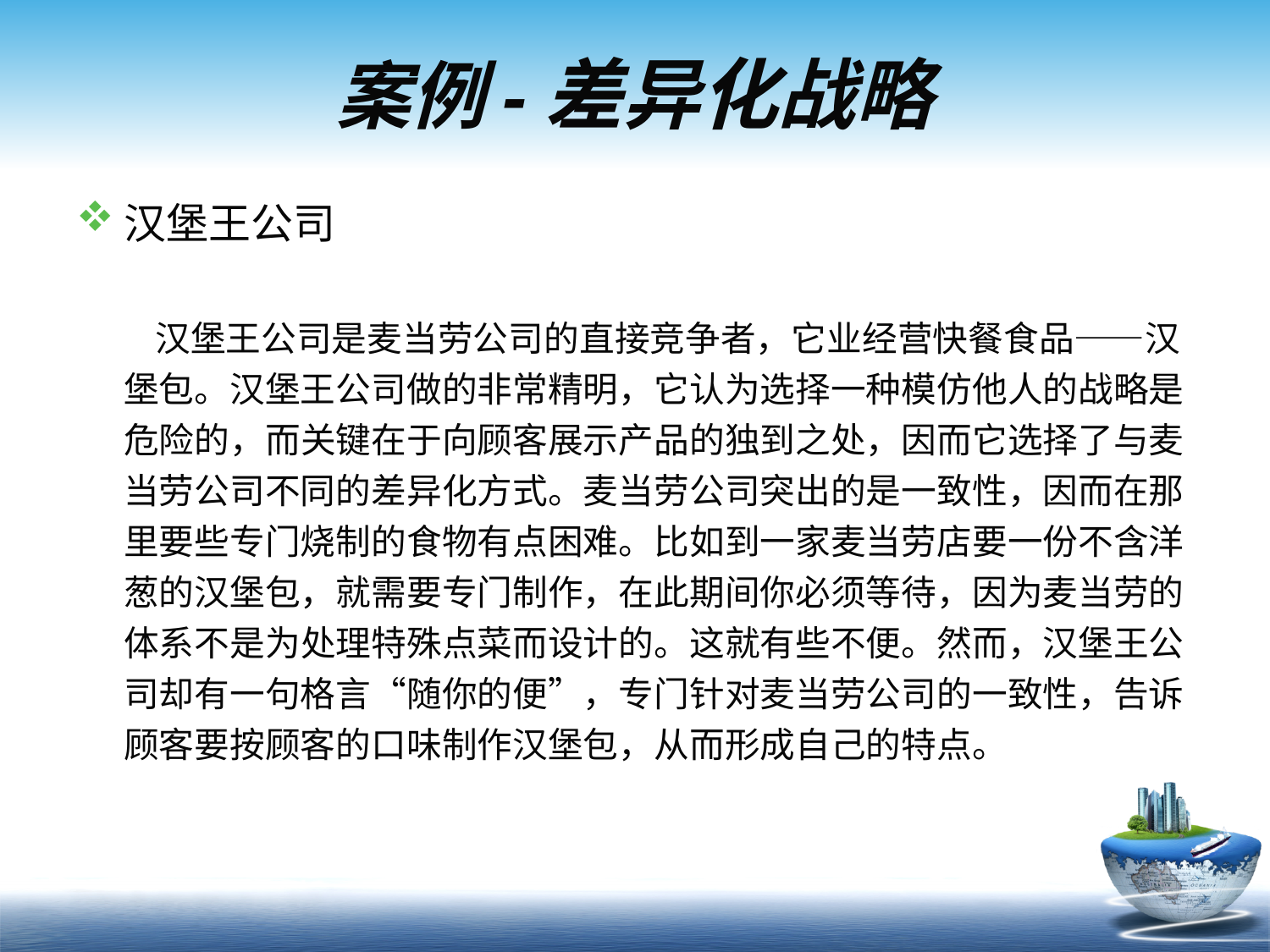

# 案例-差异化战略
汉堡王公司
    
    汉堡王公司是麦当劳公司的直接竞争者，它业经营快餐食品——汉堡包。汉堡王公司做的非常精明，它认为选择一种模仿他人的战略是危险的，而关键在于向顾客展示产品的独到之处，因而它选择了与麦当劳公司不同的差异化方式。麦当劳公司突出的是一致性，因而在那里要些专门烧制的食物有点困难。比如到一家麦当劳店要一份不含洋葱的汉堡包，就需要专门制作，在此期间你必须等待，因为麦当劳的体系不是为处理特殊点菜而设计的。这就有些不便。然而，汉堡王公司却有一句格言“随你的便”，专门针对麦当劳公司的一致性，告诉顾客要按顾客的口味制作汉堡包，从而形成自己的特点。